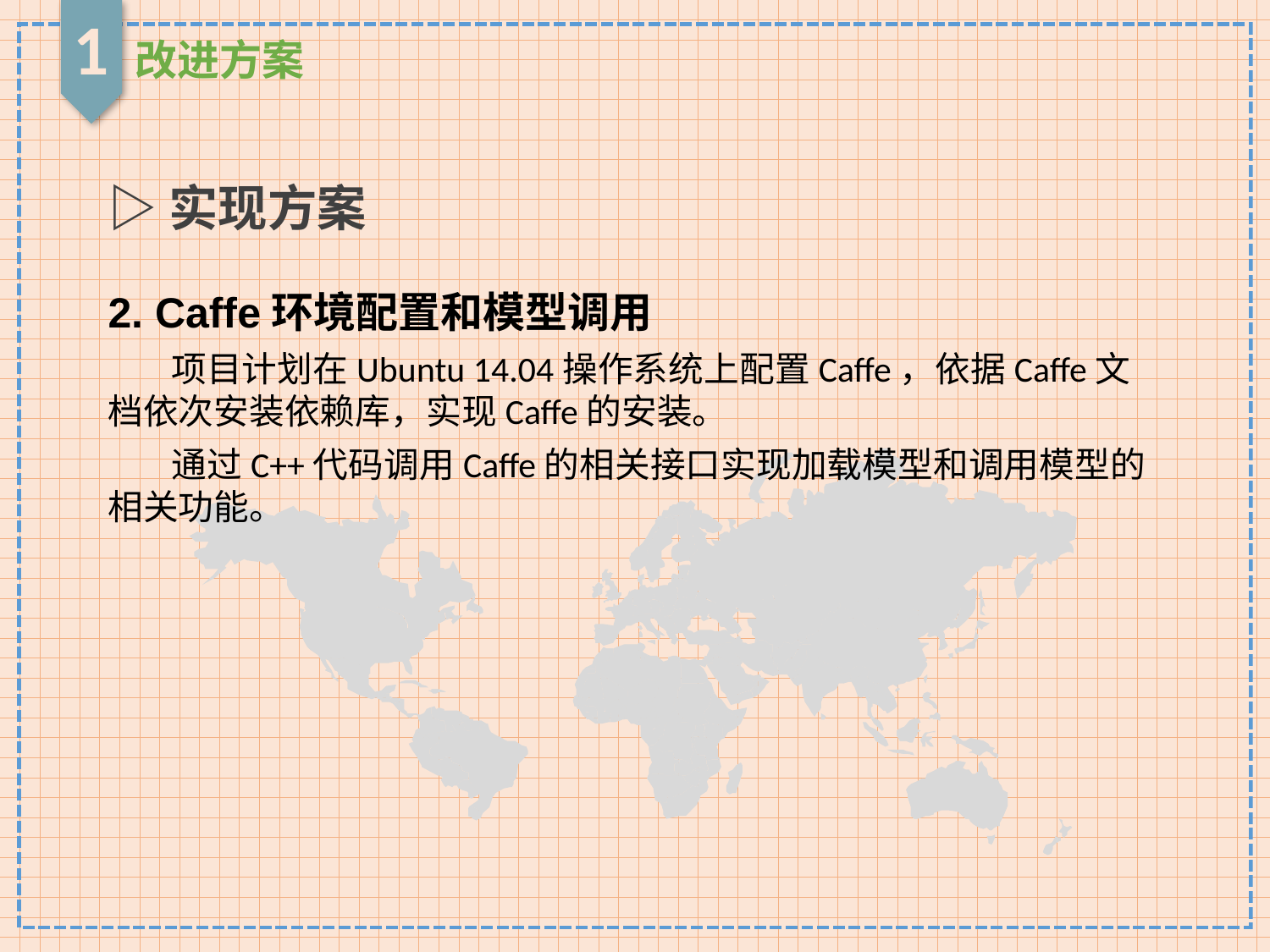

1
改进方案

▷实现方案
2. Caffe环境配置和模型调用
项目计划在Ubuntu 14.04操作系统上配置Caffe，依据Caffe文档依次安装依赖库，实现Caffe的安装。
通过C++代码调用Caffe的相关接口实现加载模型和调用模型的相关功能。